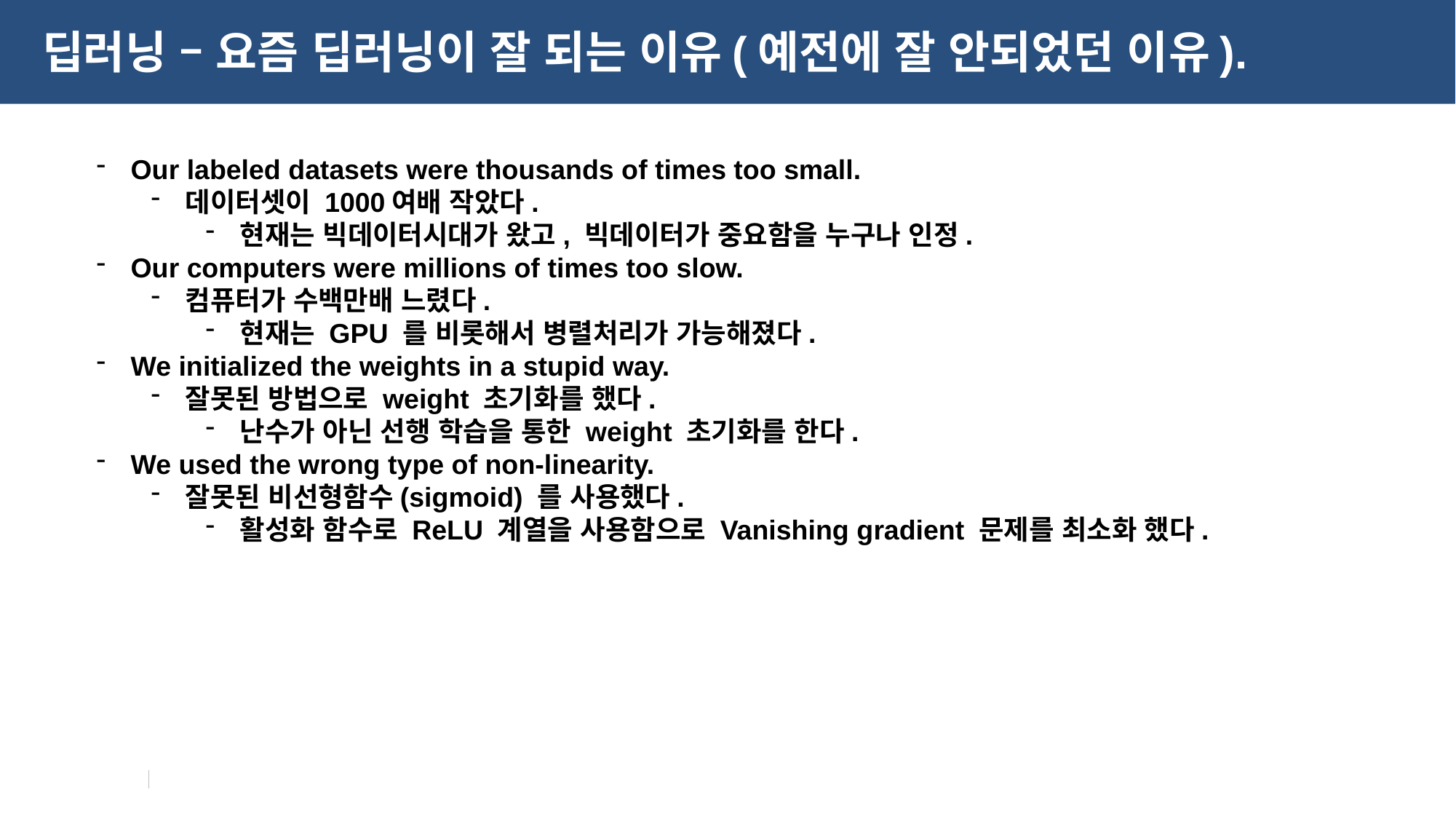

# 딥러닝 – 요즘 딥러닝이 잘 되는 이유(예전에 잘 안되었던 이유).
Our labeled datasets were thousands of times too small.
데이터셋이 1000여배 작았다.
현재는 빅데이터시대가 왔고, 빅데이터가 중요함을 누구나 인정.
Our computers were millions of times too slow.
컴퓨터가 수백만배 느렸다.
현재는 GPU 를 비롯해서 병렬처리가 가능해졌다.
We initialized the weights in a stupid way.
잘못된 방법으로 weight 초기화를 했다.
난수가 아닌 선행 학습을 통한 weight 초기화를 한다.
We used the wrong type of non-linearity.
잘못된 비선형함수(sigmoid) 를 사용했다.
활성화 함수로 ReLU 계열을 사용함으로 Vanishing gradient 문제를 최소화 했다.